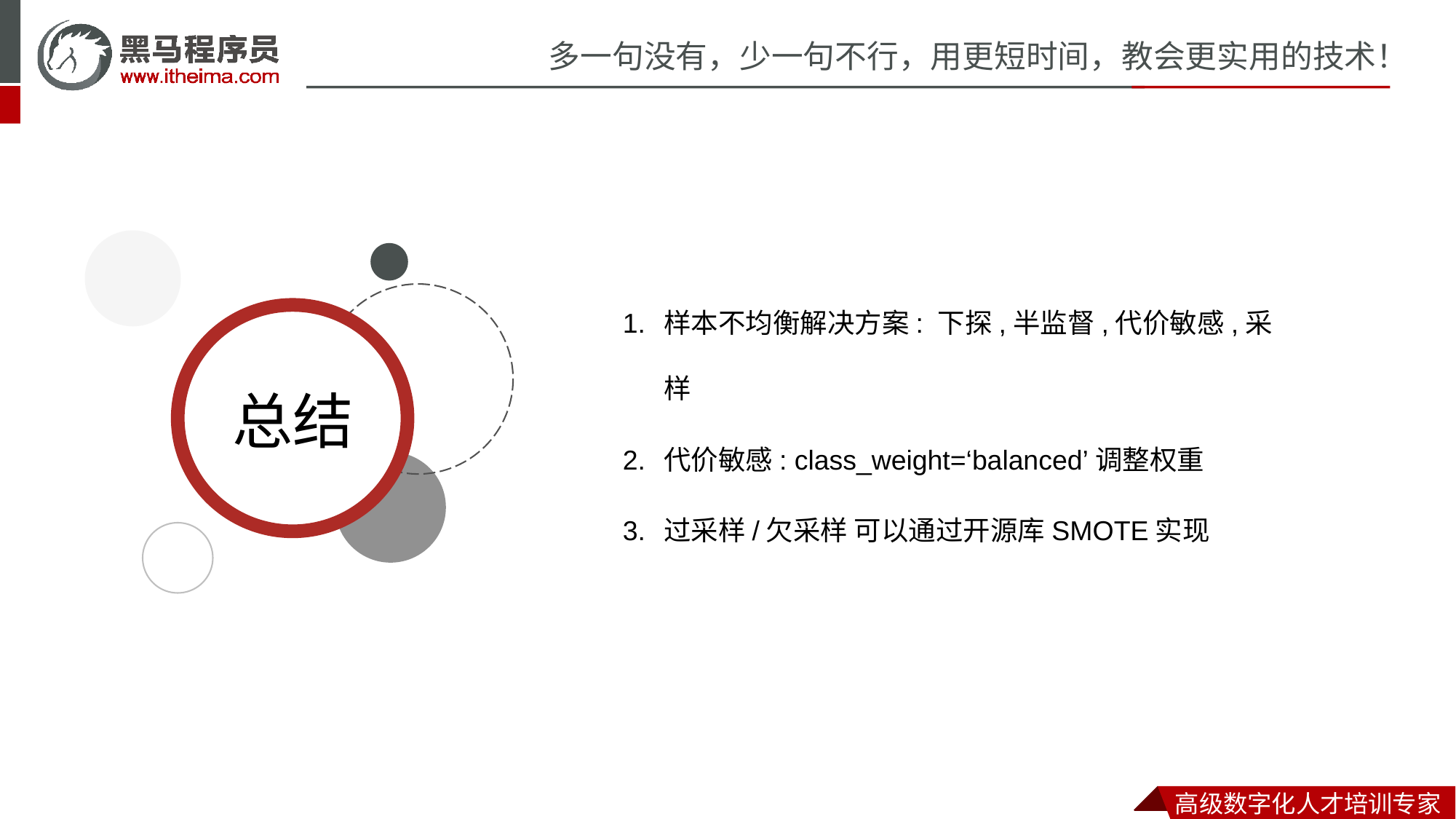

样本不均衡解决方案: 下探,半监督,代价敏感,采样
代价敏感: class_weight=‘balanced’调整权重
过采样/欠采样 可以通过开源库SMOTE实现